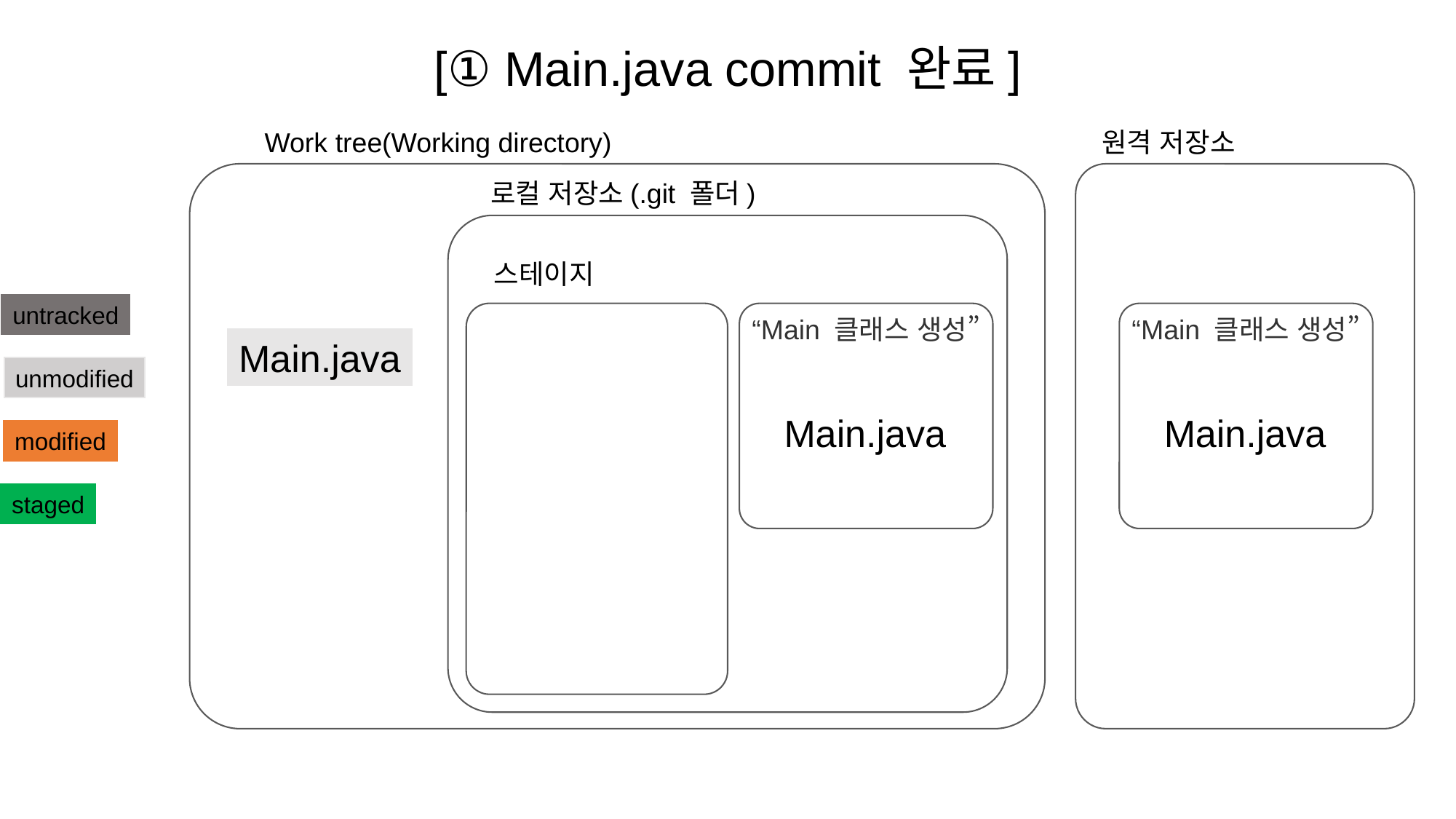

[① Main.java commit 완료]
Work tree(Working directory)
원격 저장소

로컬 저장소(.git 폴더)

스테이지
untracked
unmodified
modified
staged

“Main 클래스 생성”
“Main 클래스 생성”
Main.java
Main.java
Main.java